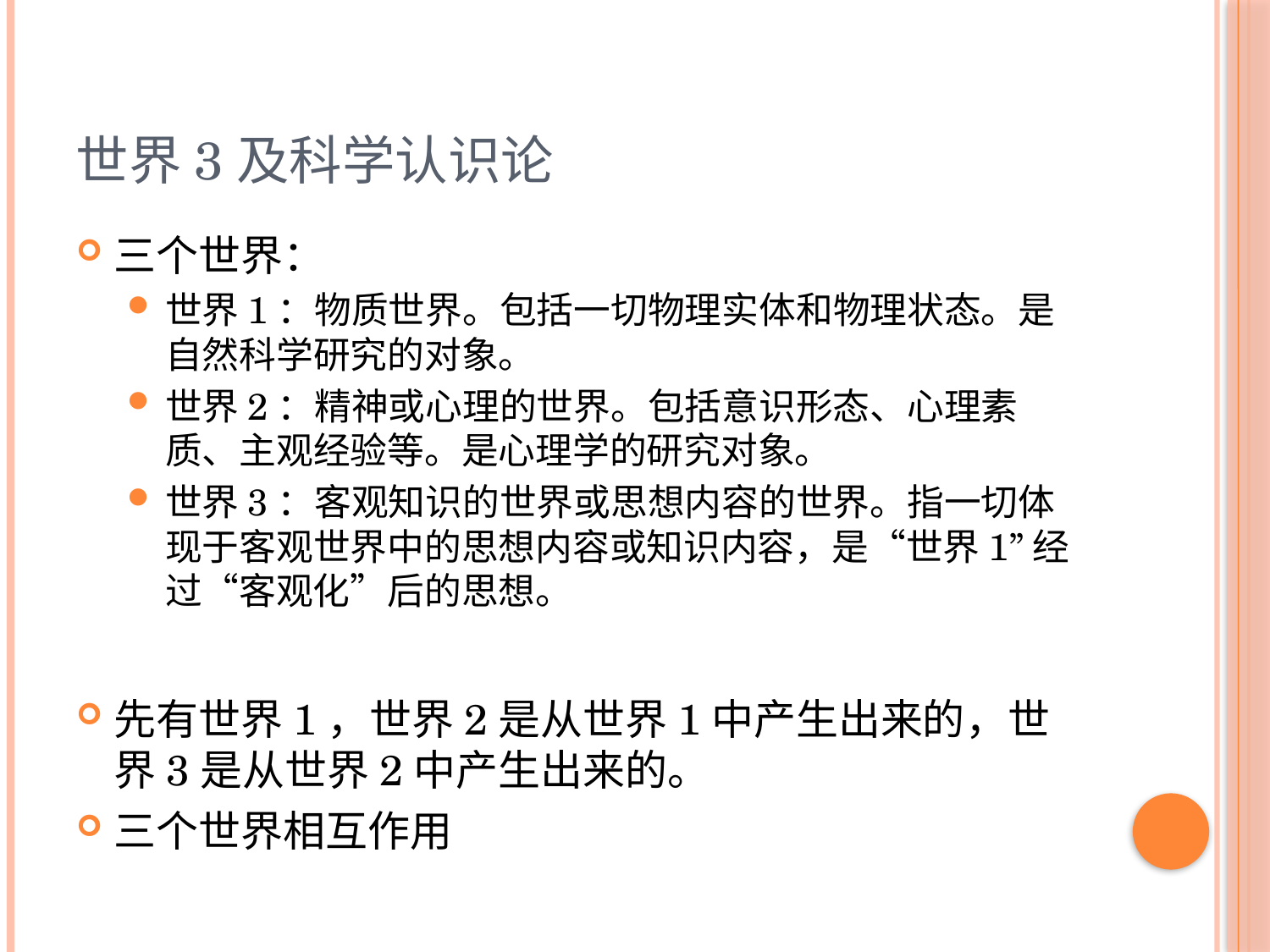

# 世界3及科学认识论
三个世界：
世界1：物质世界。包括一切物理实体和物理状态。是自然科学研究的对象。
世界2：精神或心理的世界。包括意识形态、心理素质、主观经验等。是心理学的研究对象。
世界3：客观知识的世界或思想内容的世界。指一切体现于客观世界中的思想内容或知识内容，是“世界1”经过“客观化”后的思想。

先有世界1，世界2是从世界1中产生出来的，世界3是从世界2中产生出来的。
三个世界相互作用